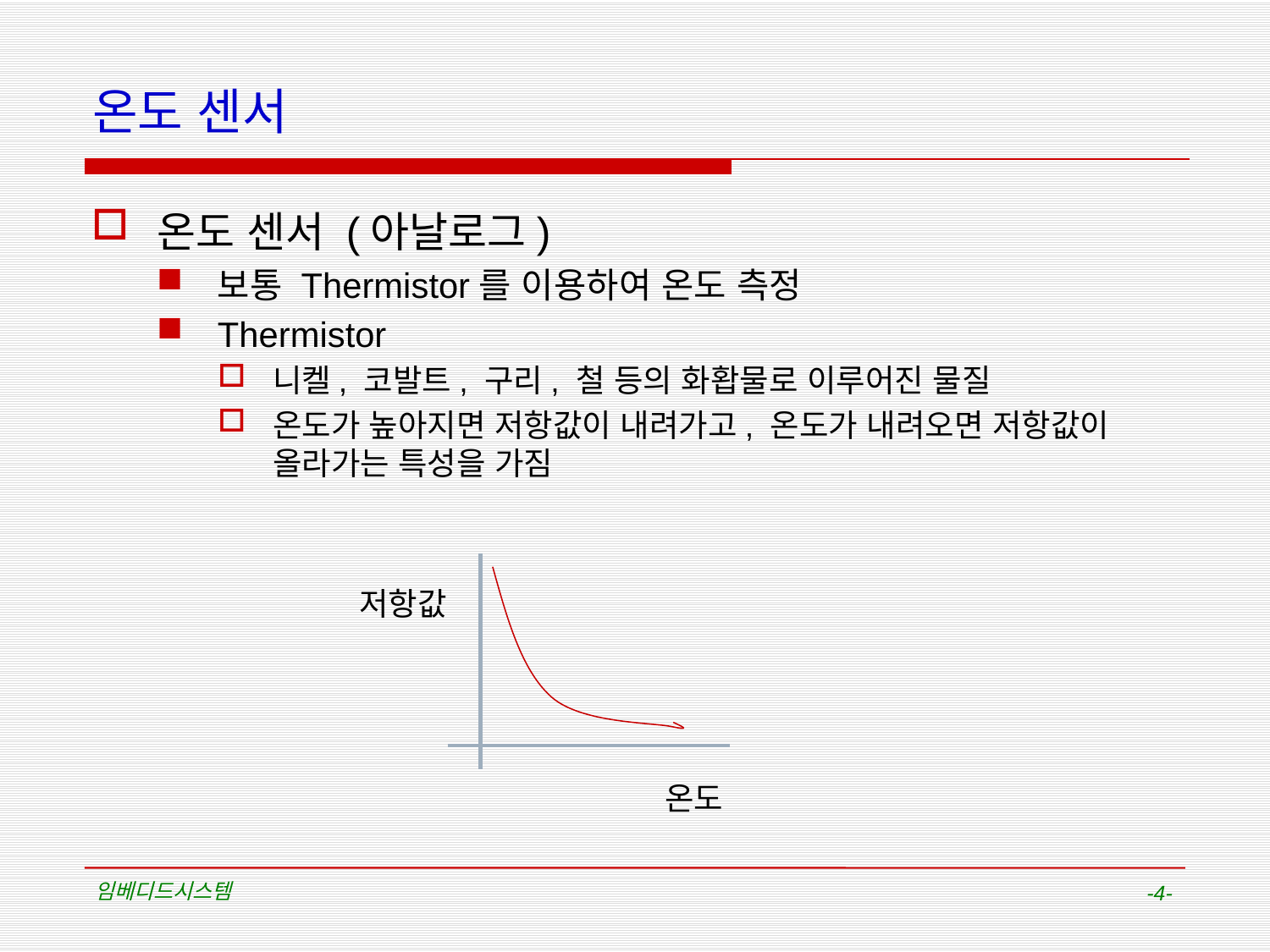

# 온도 센서
온도 센서 (아날로그)
보통 Thermistor를 이용하여 온도 측정
Thermistor
니켈, 코발트, 구리, 철 등의 화홥물로 이루어진 물질
온도가 높아지면 저항값이 내려가고, 온도가 내려오면 저항값이 올라가는 특성을 가짐

저항값
온도
임베디드시스템
-4-